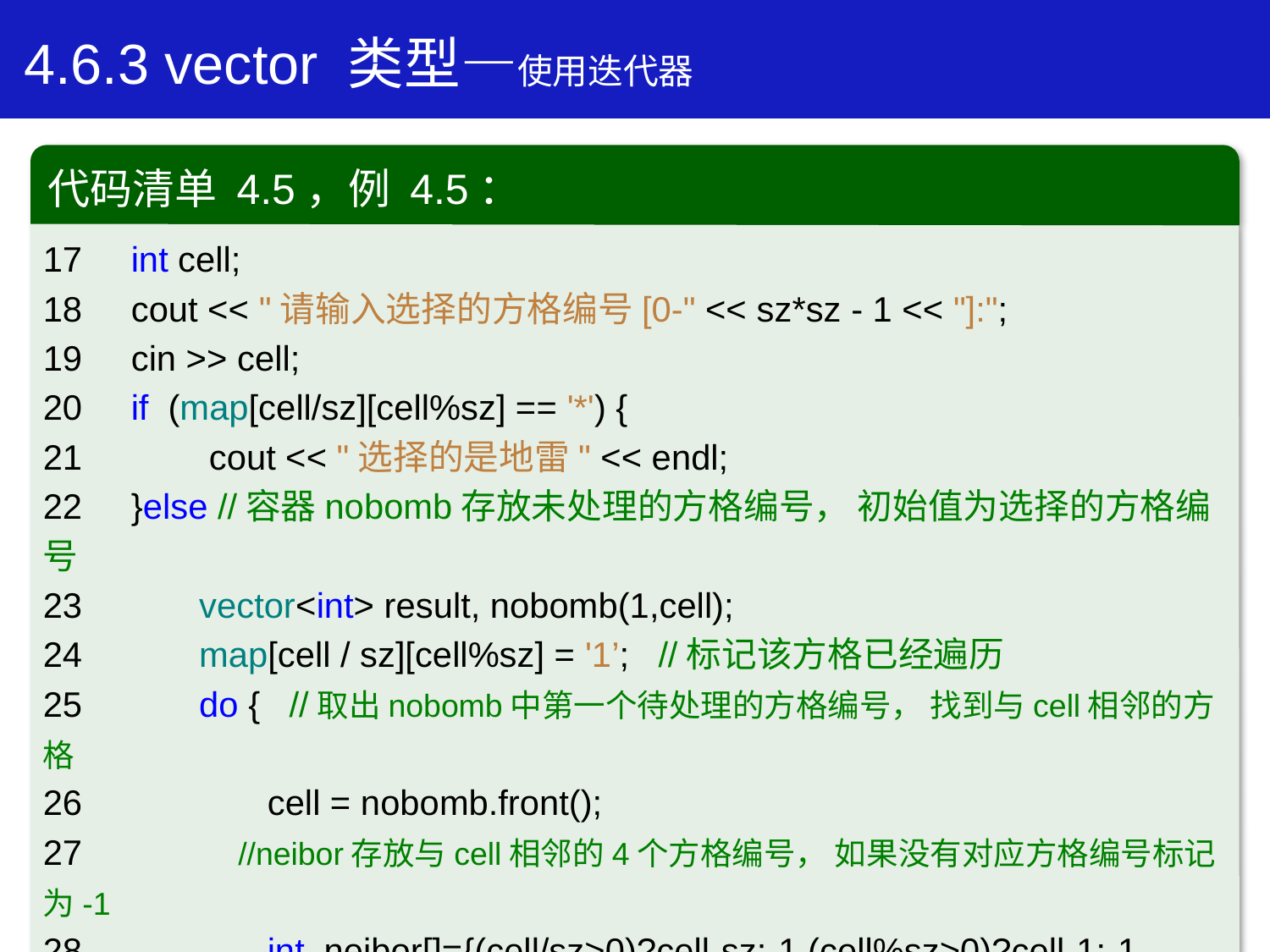

4.6.3 vector 类型—使用迭代器
代码清单 4.5，例 4.5：
17     int cell;
18     cout << "请输入选择的方格编号[0-" << sz*sz - 1 << "]:";
19     cin >> cell;
20     if  (map[cell/sz][cell%sz] == '*') {
21             cout << "选择的是地雷" << endl;
22     }else //容器nobomb存放未处理的方格编号， 初始值为选择的方格编号
23            vector<int> result, nobomb(1,cell);
24            map[cell / sz][cell%sz] = '1’;   //标记该方格已经遍历
25            do {   //取出nobomb中第一个待处理的方格编号， 找到与cell相邻的方格
26                   cell = nobomb.front();
27                //neibor存放与cell相邻的4个方格编号， 如果没有对应方格编号标记为-1
28                   int  neibor[]={(cell/sz>0)?cell-sz:-1,(cell%sz>0)?cell-1:-1,
29                          (cell/sz<sz-1)?cell+sz:-1,(cell%sz<sz-1)?cell+1:-1};
104